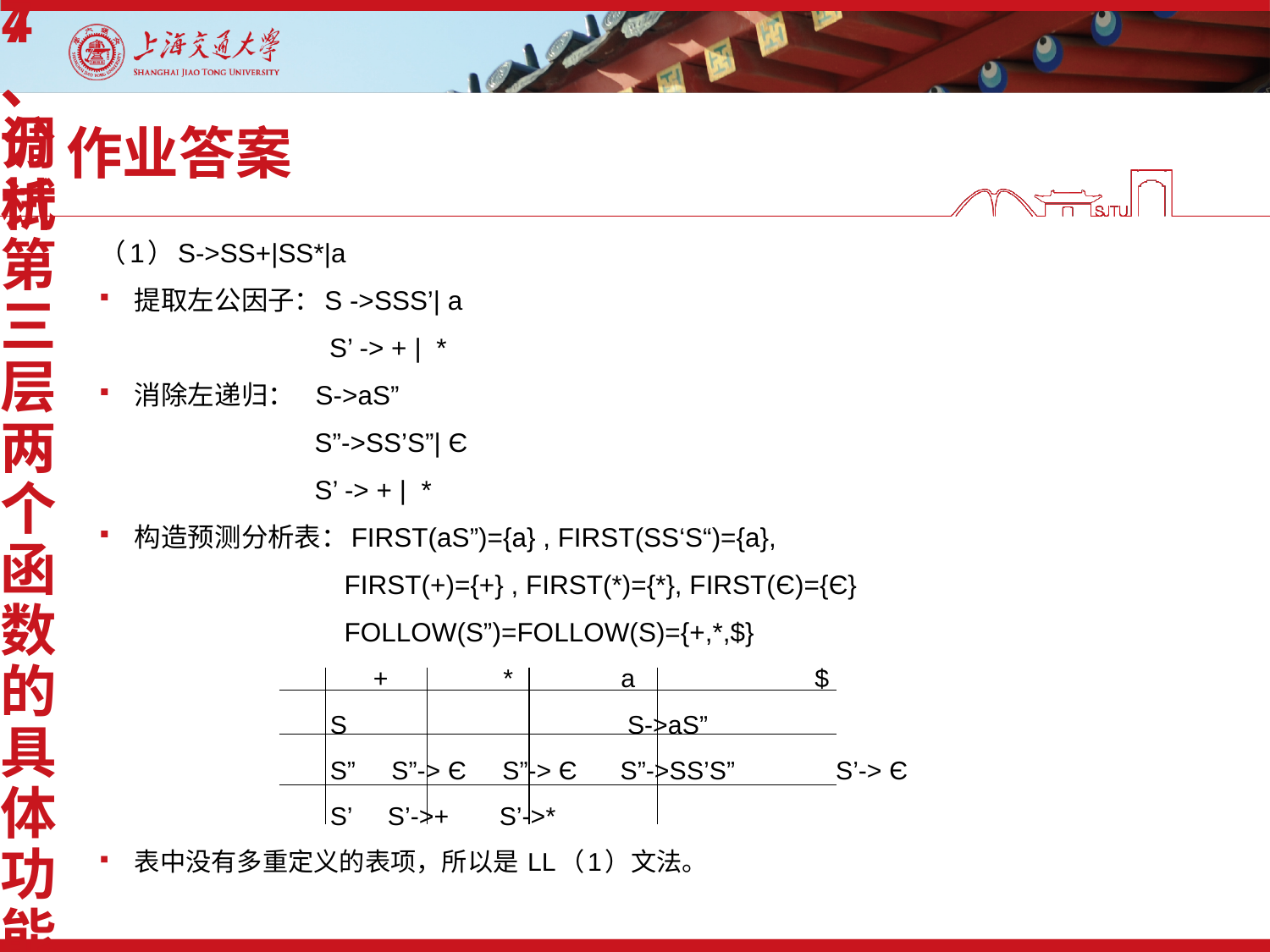

4、分析第三层两个函数的具体功能
7、调试
# 作业答案
（1）S->SS+|SS*|a
提取左公因子：S ->SSS’| a
                               S’ -> + |  *
消除左递归：   S->aS”
                             S”->SS’S”| Є
                             S’ -> + |  *
构造预测分析表：FIRST(aS”)={a} , FIRST(SS‘S“)={a},
                                 FIRST(+)={+} , FIRST(*)={*}, FIRST(Є)={Є}
                                 FOLLOW(S”)=FOLLOW(S)={+,*,$}
                                      +                *               a                         $
                                S                                       S->aS”
                                S”     S”-> Є     S”-> Є      S”->SS’S”              S’-> Є
                                S’     S’->+       S’->*
表中没有多重定义的表项，所以是 LL（1）文法。